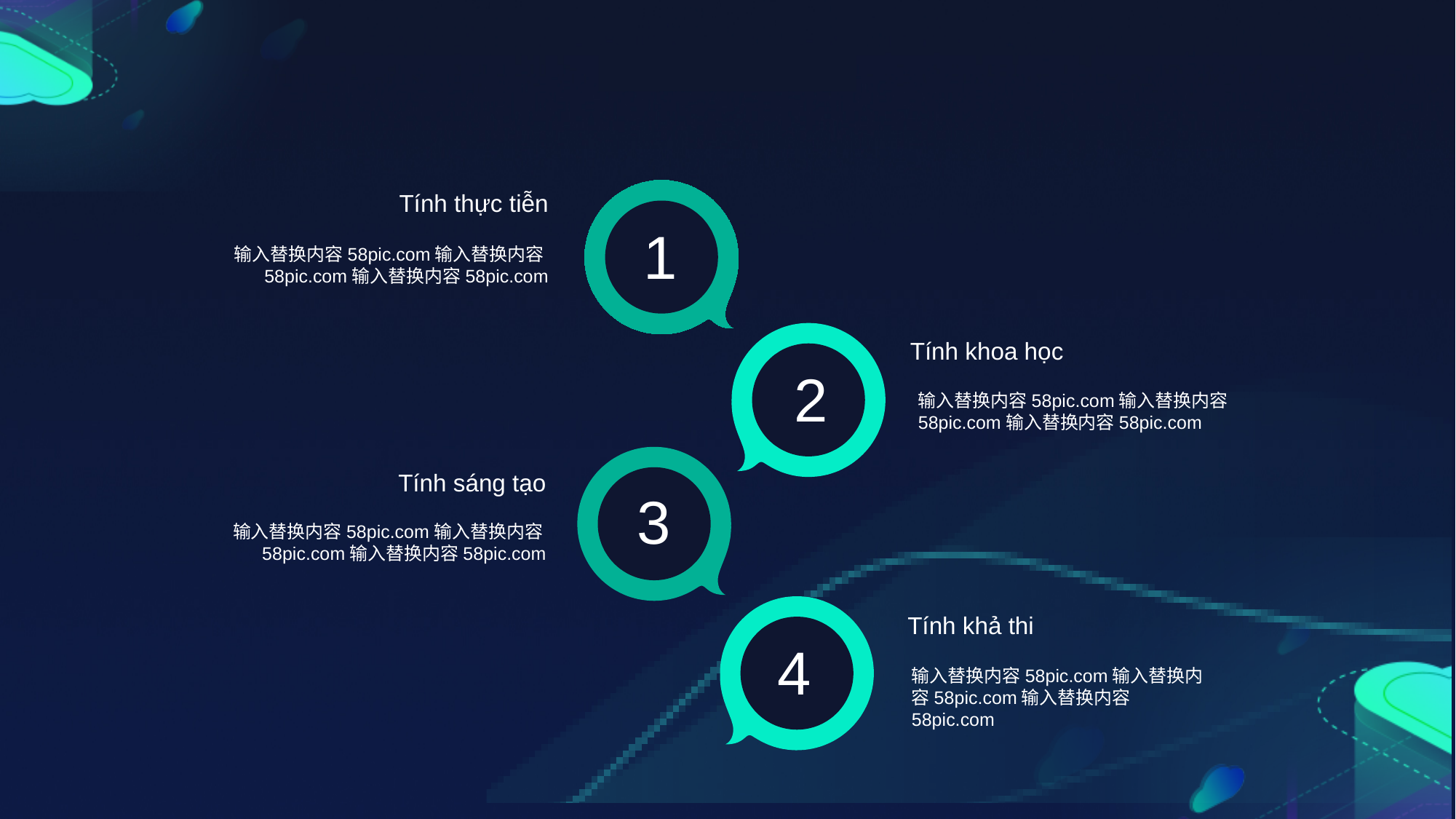

Tính thực tiễn
1
输入替换内容58pic.com输入替换内容58pic.com输入替换内容58pic.com

Tính khoa học
2
输入替换内容58pic.com输入替换内容58pic.com输入替换内容58pic.com

Tính sáng tạo
3
输入替换内容58pic.com输入替换内容58pic.com输入替换内容58pic.com

Tính khả thi
4
输入替换内容58pic.com输入替换内容58pic.com输入替换内容58pic.com